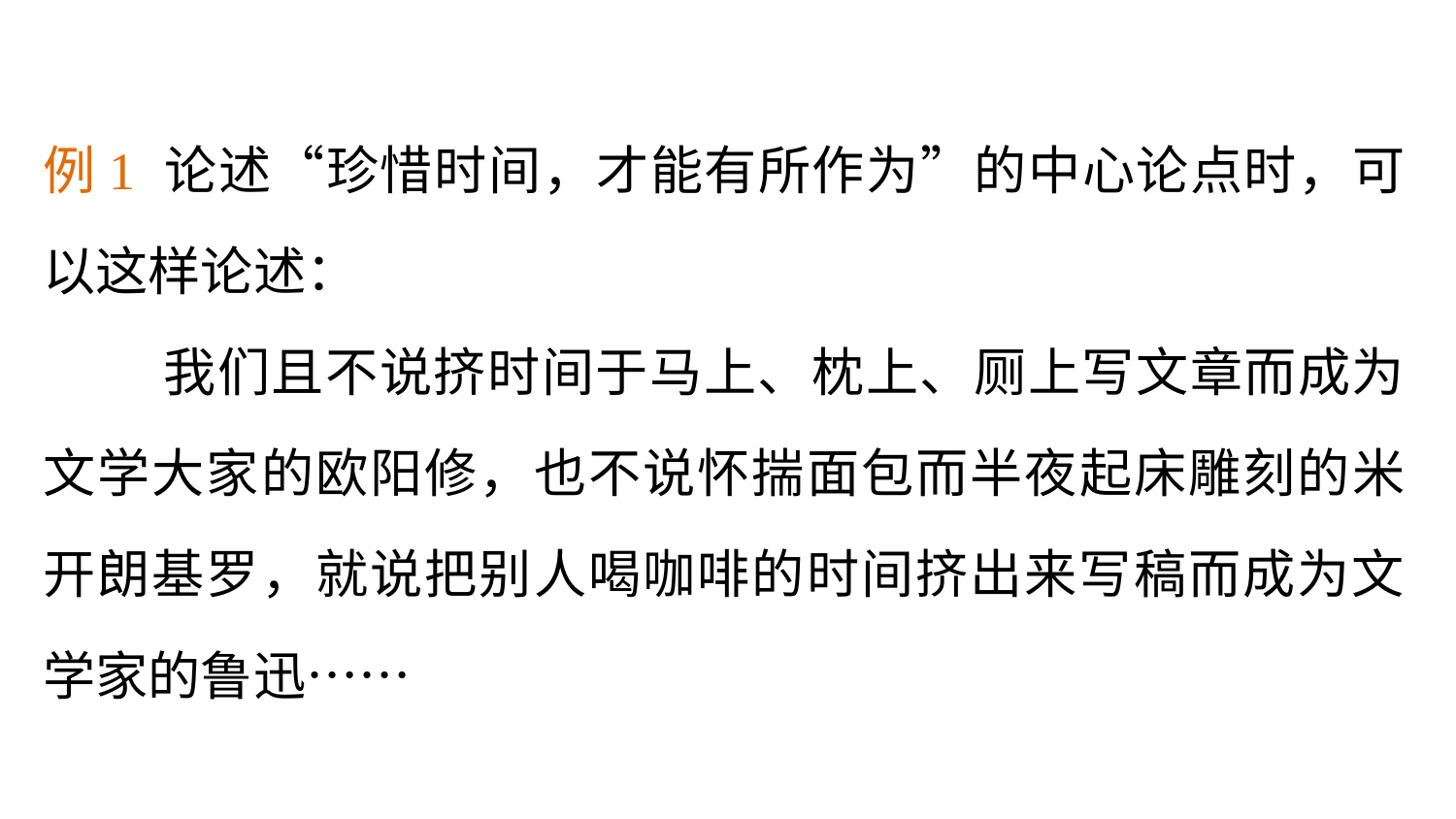

例1 论述“珍惜时间，才能有所作为”的中心论点时，可以这样论述：
        我们且不说挤时间于马上、枕上、厕上写文章而成为文学大家的欧阳修，也不说怀揣面包而半夜起床雕刻的米开朗基罗，就说把别人喝咖啡的时间挤出来写稿而成为文学家的鲁迅……